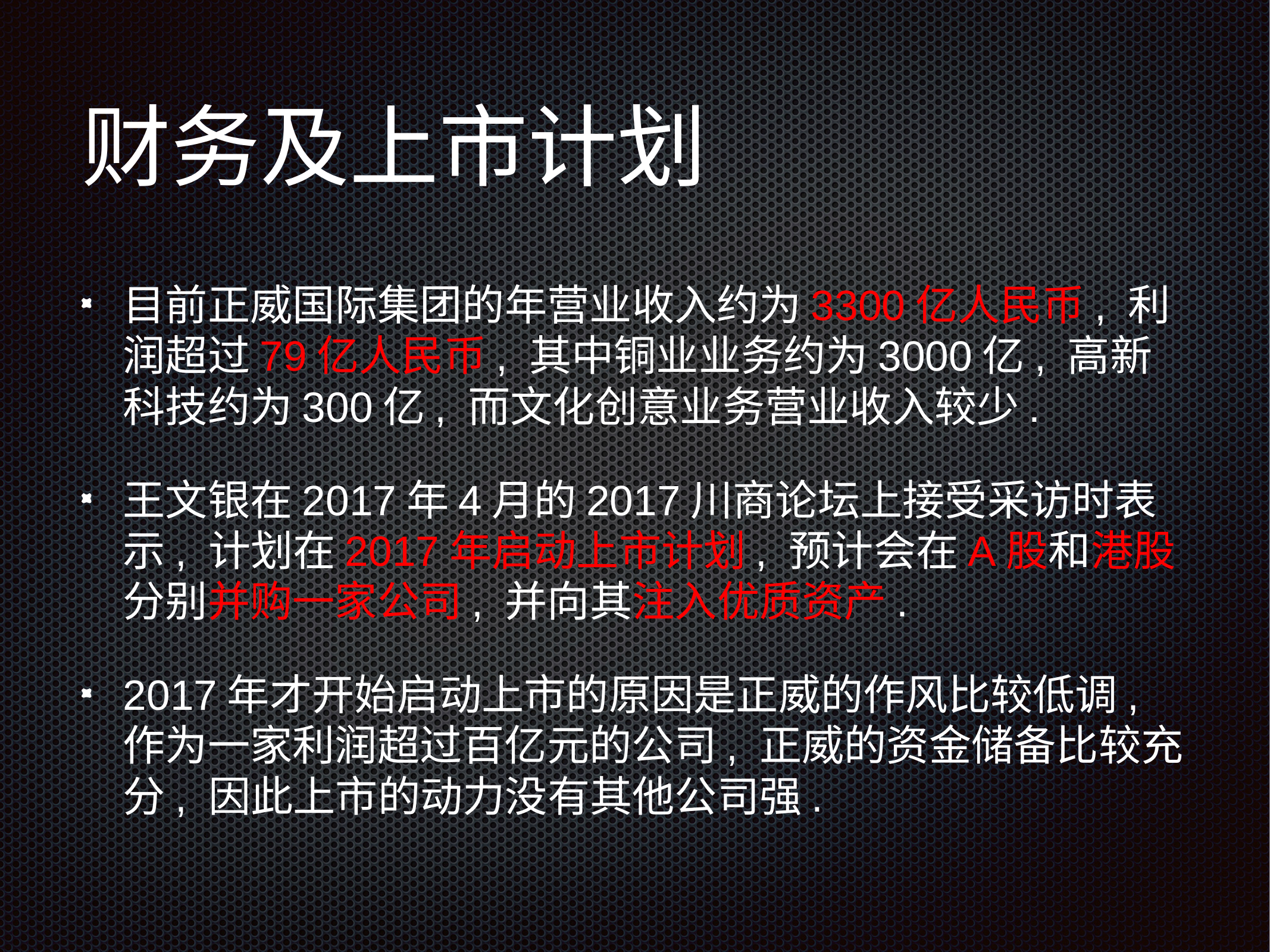

# 财务及上市计划
目前正威国际集团的年营业收入约为3300亿人民币, 利润超过79亿人民币, 其中铜业业务约为3000亿, 高新科技约为300亿, 而文化创意业务营业收入较少.
王文银在2017年4月的2017川商论坛上接受采访时表示, 计划在2017年启动上市计划, 预计会在A股和港股分别并购一家公司, 并向其注入优质资产.
2017年才开始启动上市的原因是正威的作风比较低调, 作为一家利润超过百亿元的公司, 正威的资金储备比较充分, 因此上市的动力没有其他公司强.